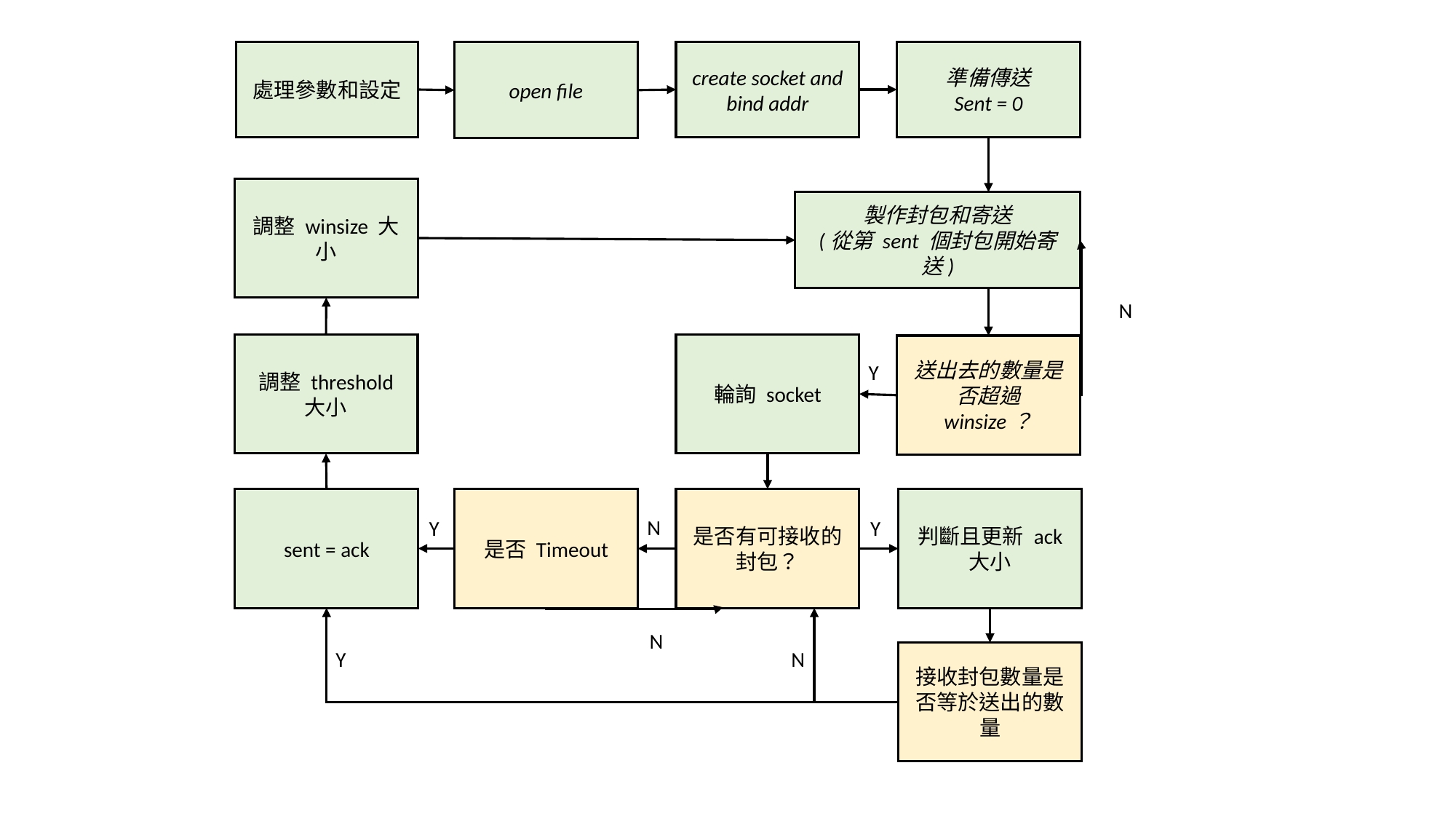

處理參數和設定
create socket and bind addr
準備傳送
Sent = 0
open file
調整 winsize 大小
製作封包和寄送
(從第 sent 個封包開始寄送)
N
調整 threshold 大小
輪詢 socket
送出去的數量是否超過 winsize？
Y
是否 Timeout
sent = ack
是否有可接收的封包？
判斷且更新 ack 大小
N
Y
Y
N
Y
N
接收封包數量是否等於送出的數量